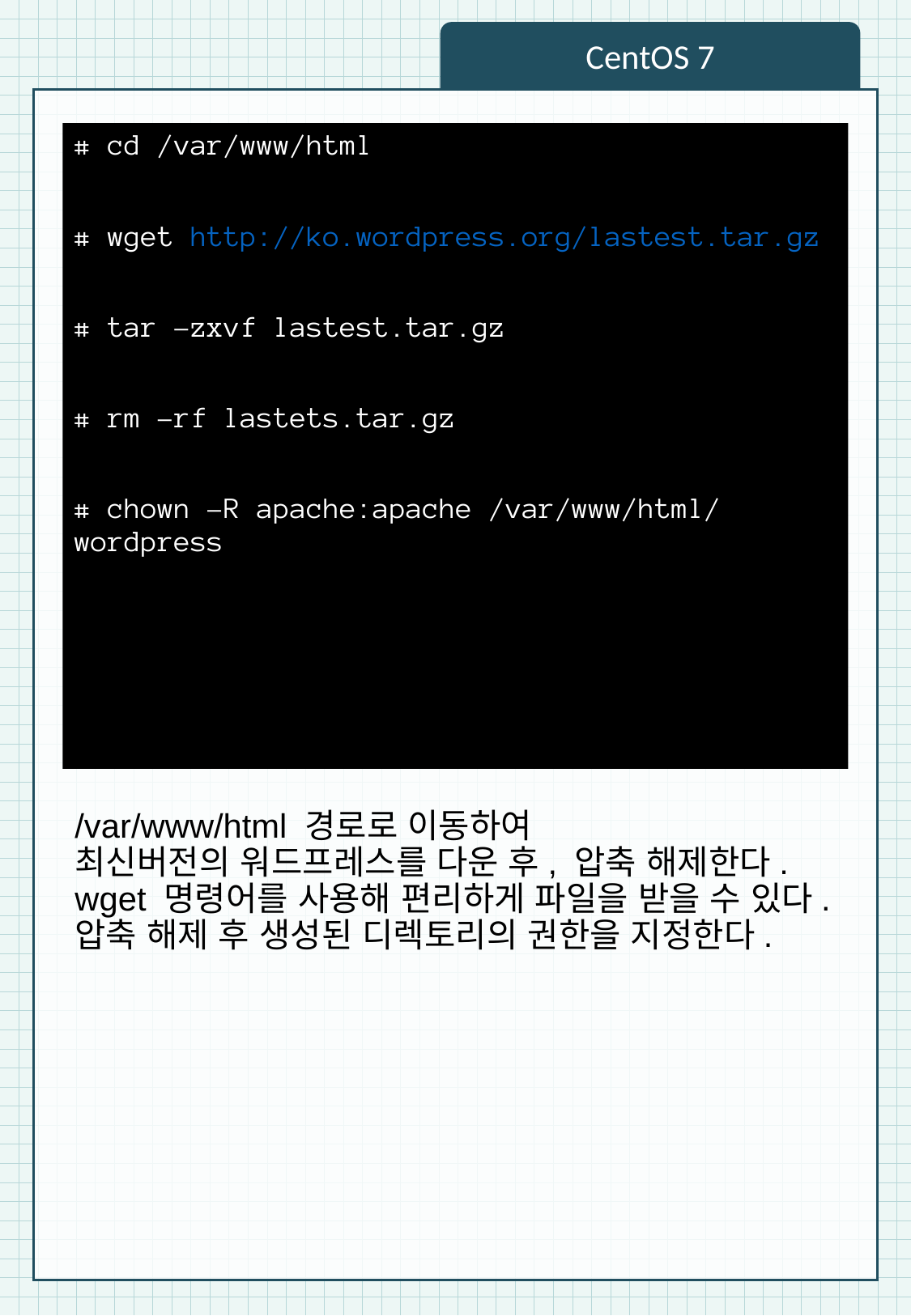

CentOS 7

# cd /var/www/html

# wget http://ko.wordpress.org/lastest.tar.gz

# tar –zxvf lastest.tar.gz

# rm –rf lastets.tar.gz

# chown –R apache:apache /var/www/html/wordpress

/var/www/html 경로로 이동하여
최신버전의 워드프레스를 다운 후, 압축 해제한다.
wget 명령어를 사용해 편리하게 파일을 받을 수 있다.
압축 해제 후 생성된 디렉토리의 권한을 지정한다.